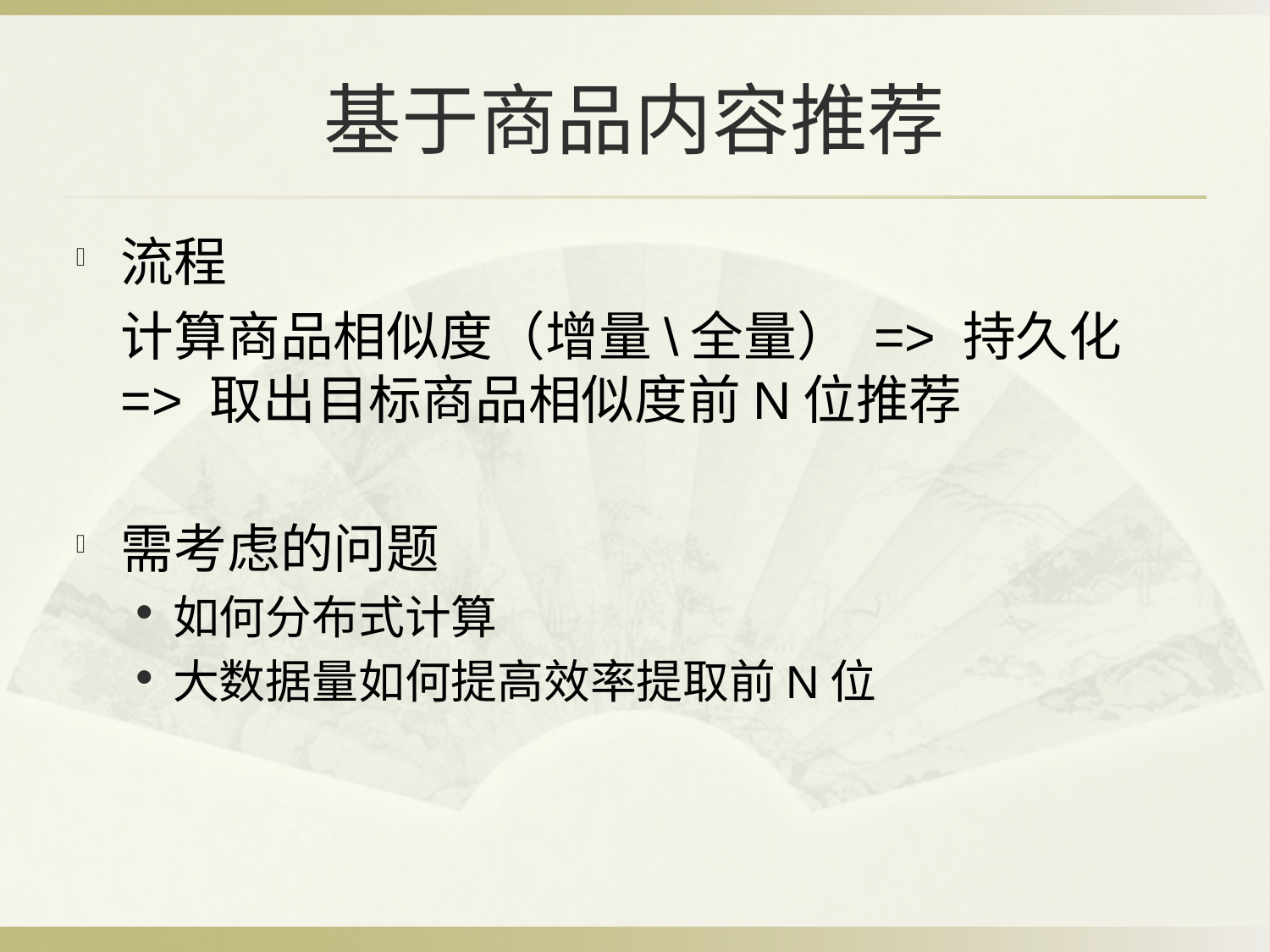

# 基于商品内容推荐
流程
	计算商品相似度（增量\全量） => 持久化=> 取出目标商品相似度前N位推荐

需考虑的问题
如何分布式计算
大数据量如何提高效率提取前N位